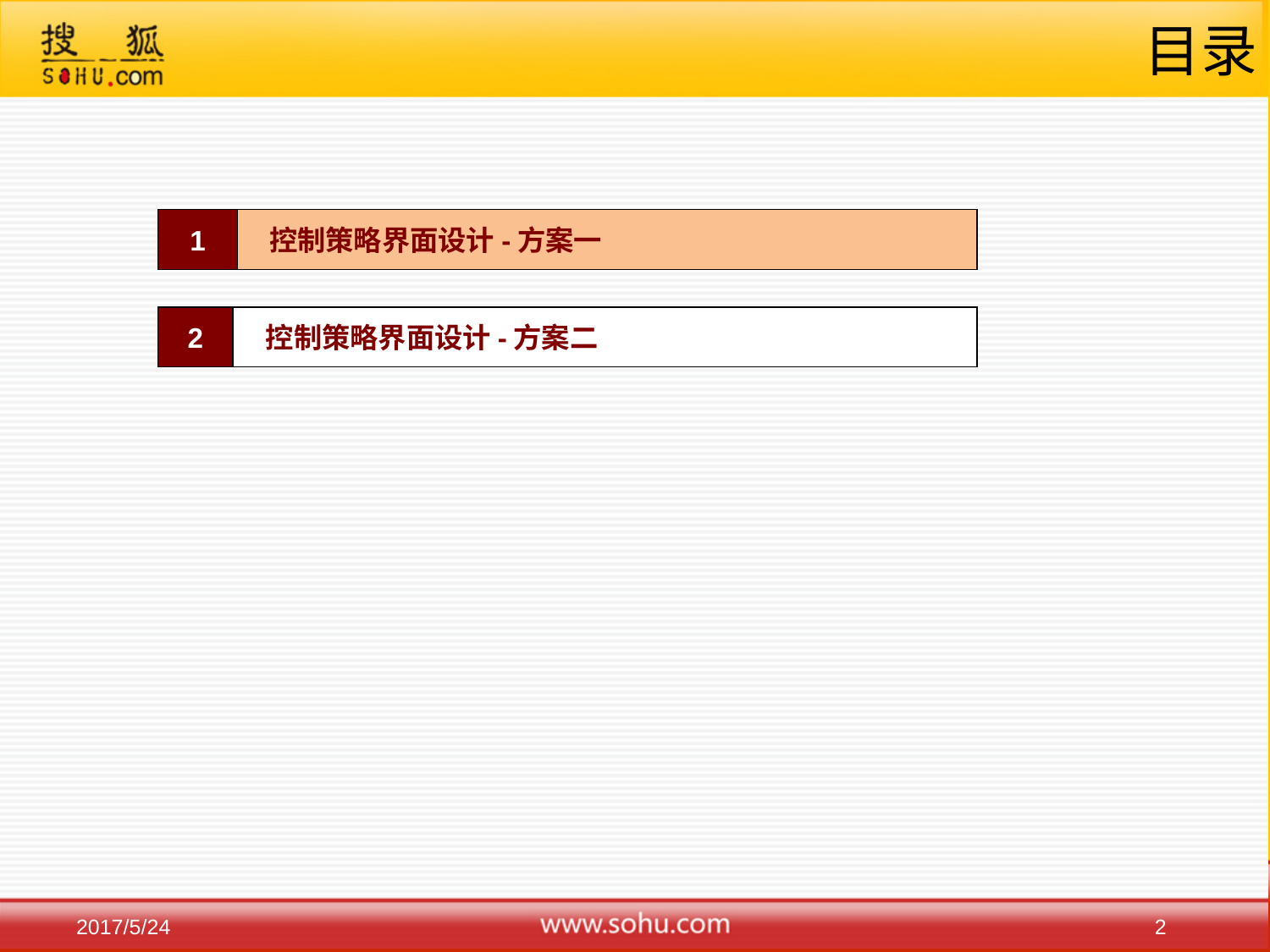

# 目录
1
   控制规则界面-方案一
  控制策略界面设计-方案一
2
   控制策略界面设计-方案二
2